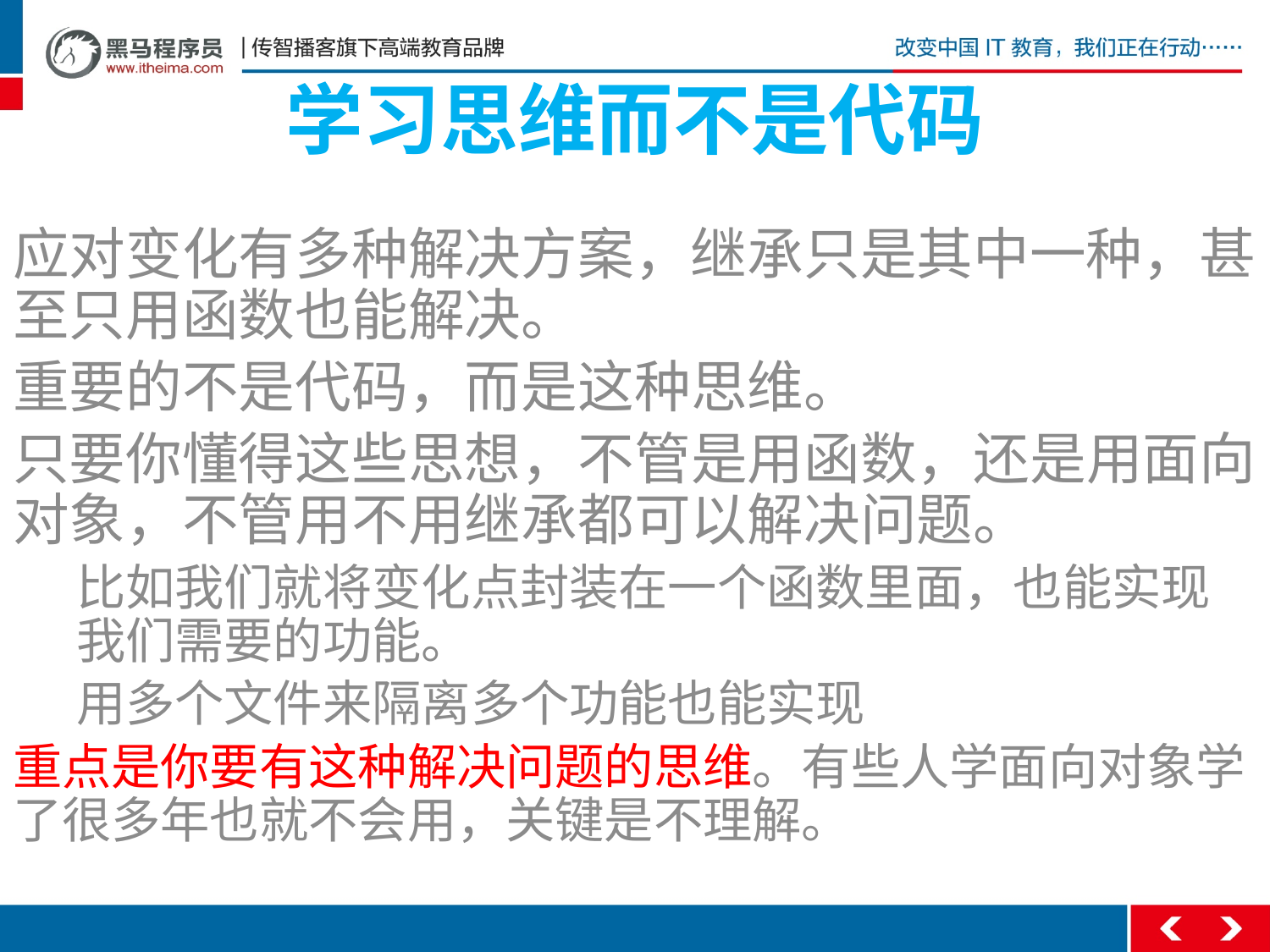

# 学习思维而不是代码
应对变化有多种解决方案，继承只是其中一种，甚至只用函数也能解决。
重要的不是代码，而是这种思维。
只要你懂得这些思想，不管是用函数，还是用面向对象，不管用不用继承都可以解决问题。
比如我们就将变化点封装在一个函数里面，也能实现我们需要的功能。
用多个文件来隔离多个功能也能实现
重点是你要有这种解决问题的思维。有些人学面向对象学了很多年也就不会用，关键是不理解。